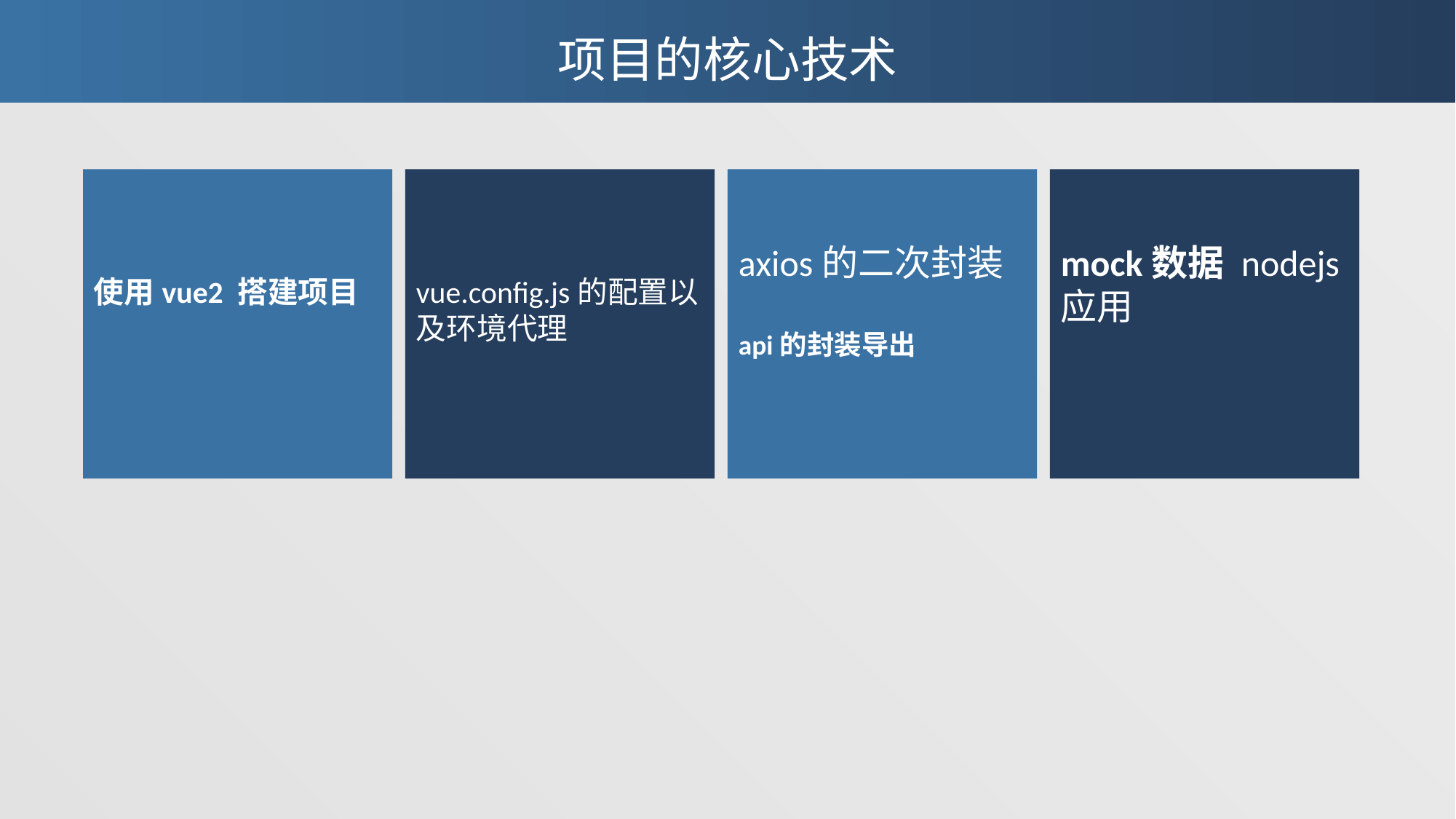

# 项目的核心技术

使用vue2 搭建项目

vue.config.js的配置以及环境代理

axios的二次封装

api的封装导出

mock数据 nodejs应用